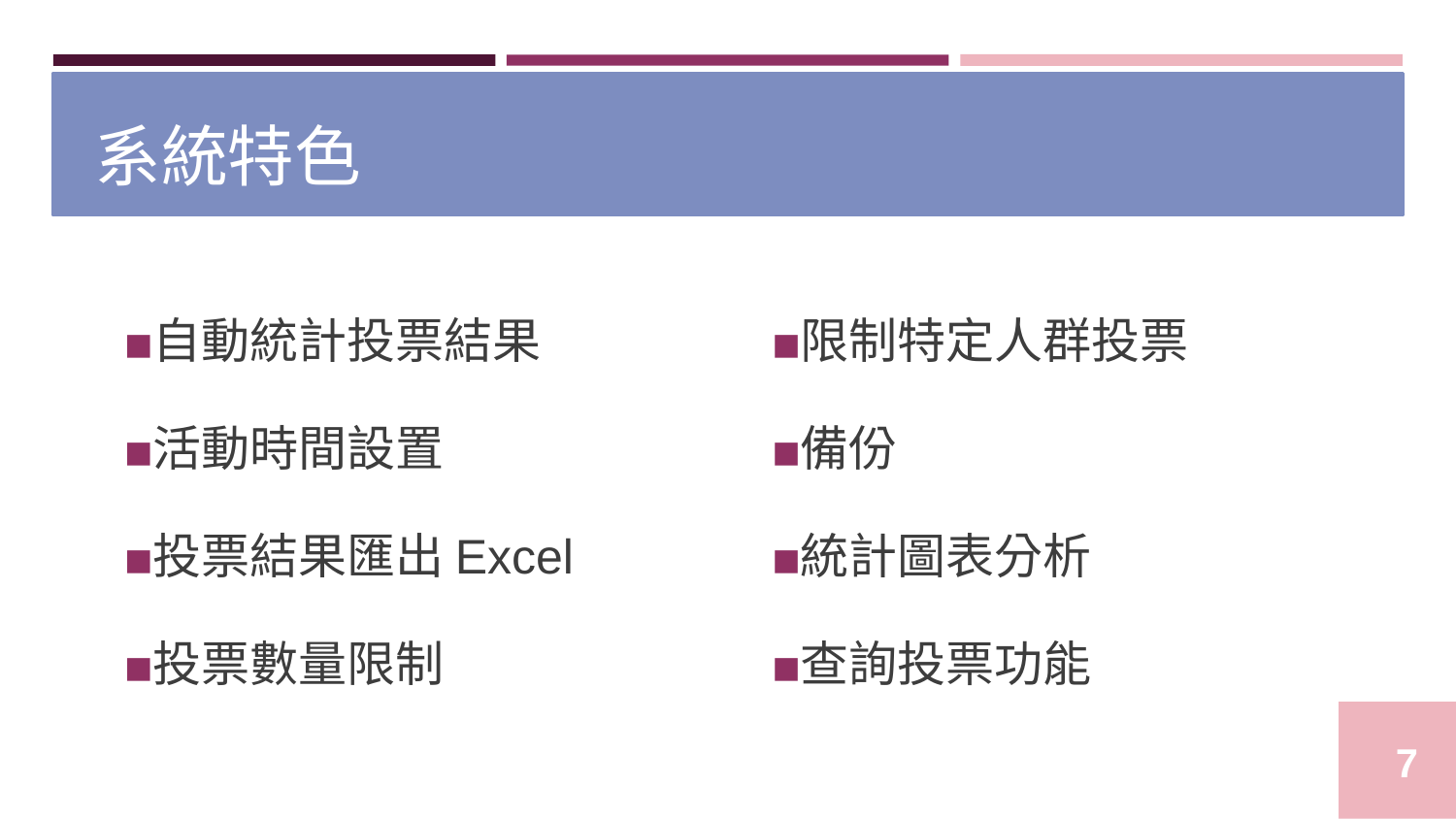

# 系統特色
自動統計投票結果
活動時間設置
投票結果匯出Excel
投票數量限制

限制特定人群投票
備份
統計圖表分析
查詢投票功能

7